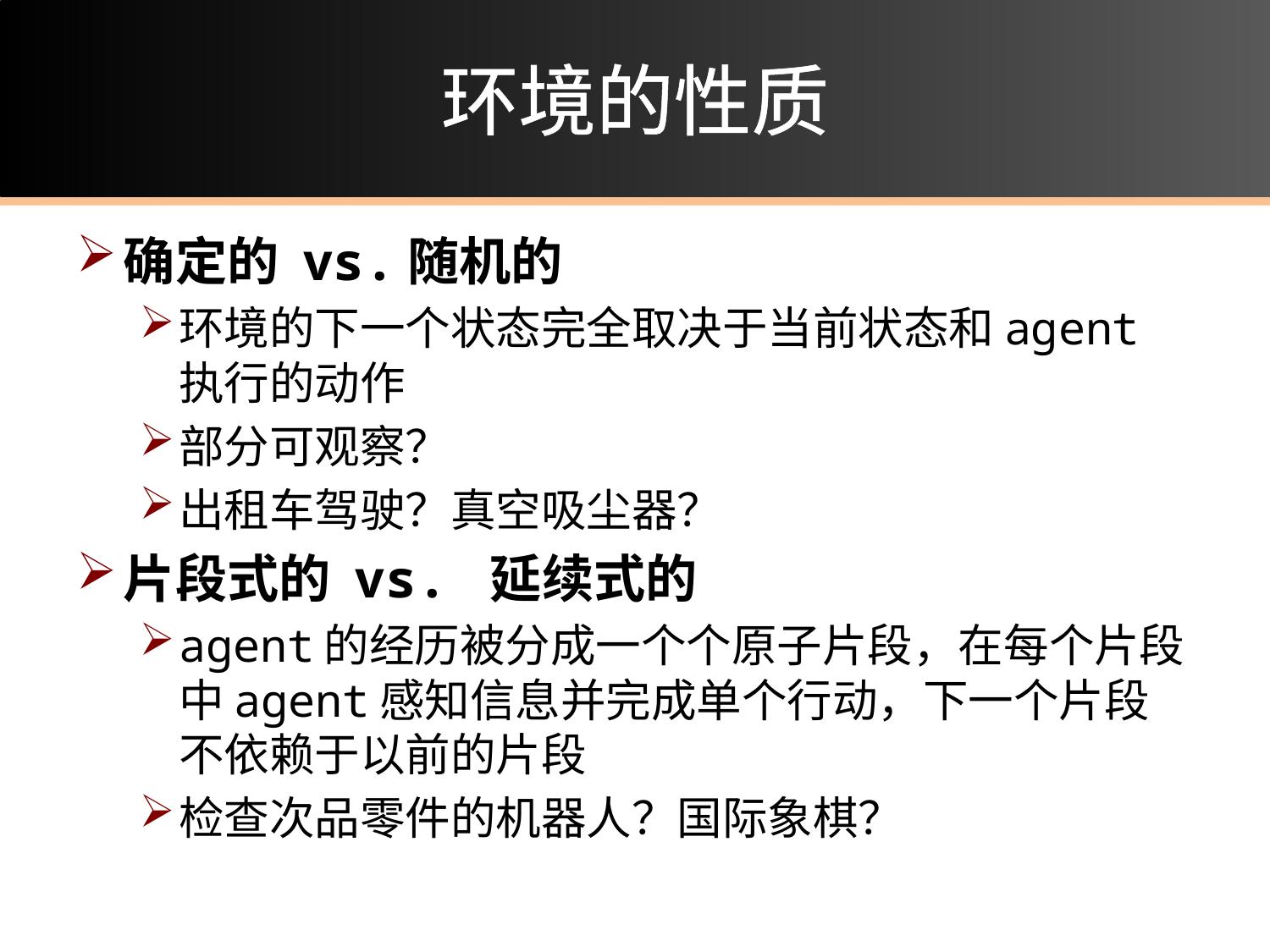

# 环境的性质
确定的 vs.随机的
环境的下一个状态完全取决于当前状态和agent执行的动作
部分可观察？
出租车驾驶？真空吸尘器？
片段式的 vs. 延续式的
agent的经历被分成一个个原子片段，在每个片段中agent感知信息并完成单个行动，下一个片段不依赖于以前的片段
检查次品零件的机器人？国际象棋？